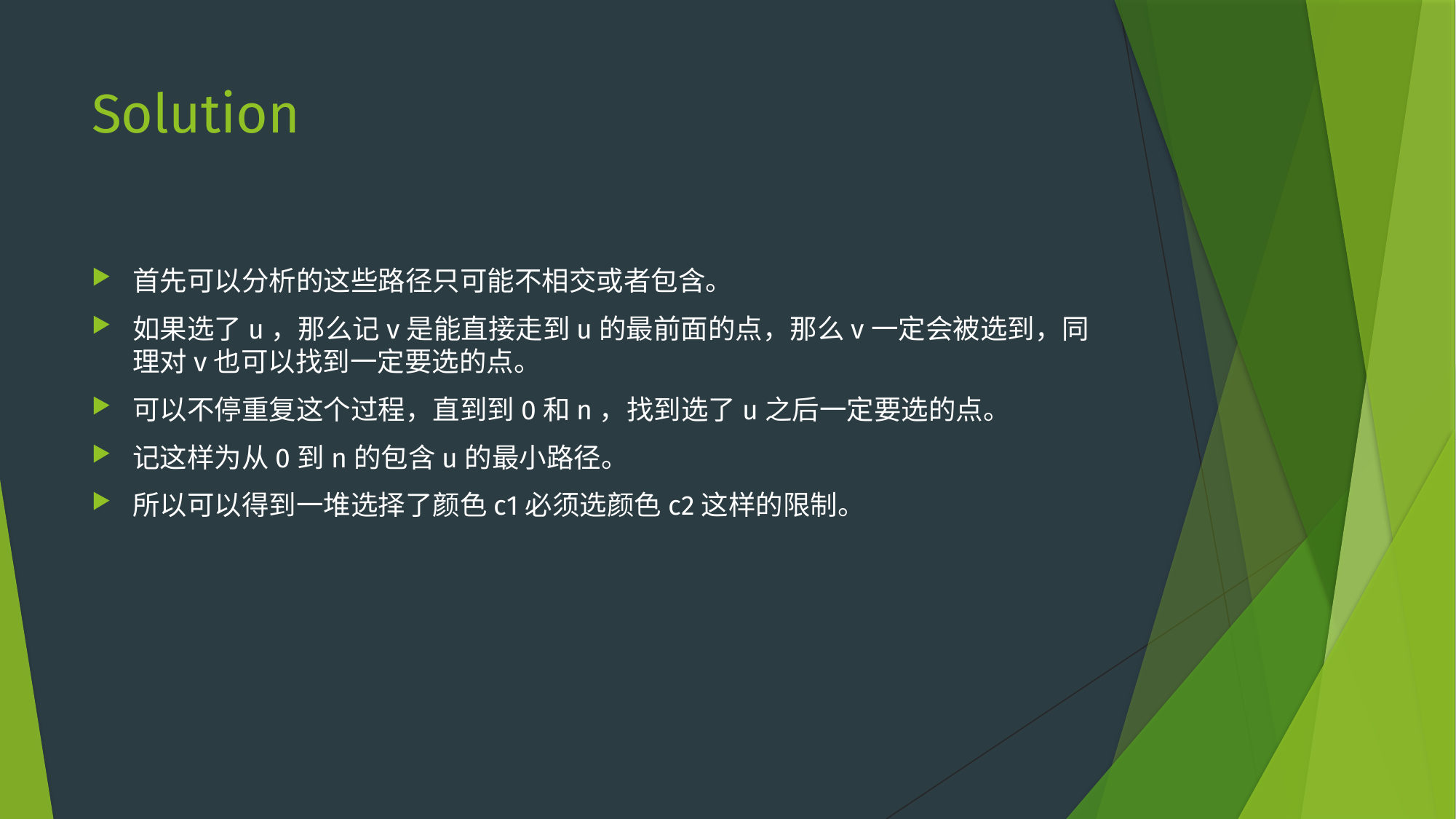

# Solution
首先可以分析的这些路径只可能不相交或者包含。
如果选了u，那么记v是能直接走到u的最前面的点，那么v一定会被选到，同理对v也可以找到一定要选的点。
可以不停重复这个过程，直到到0和n，找到选了u之后一定要选的点。
记这样为从0到n的包含u的最小路径。
所以可以得到一堆选择了颜色c1必须选颜色c2这样的限制。